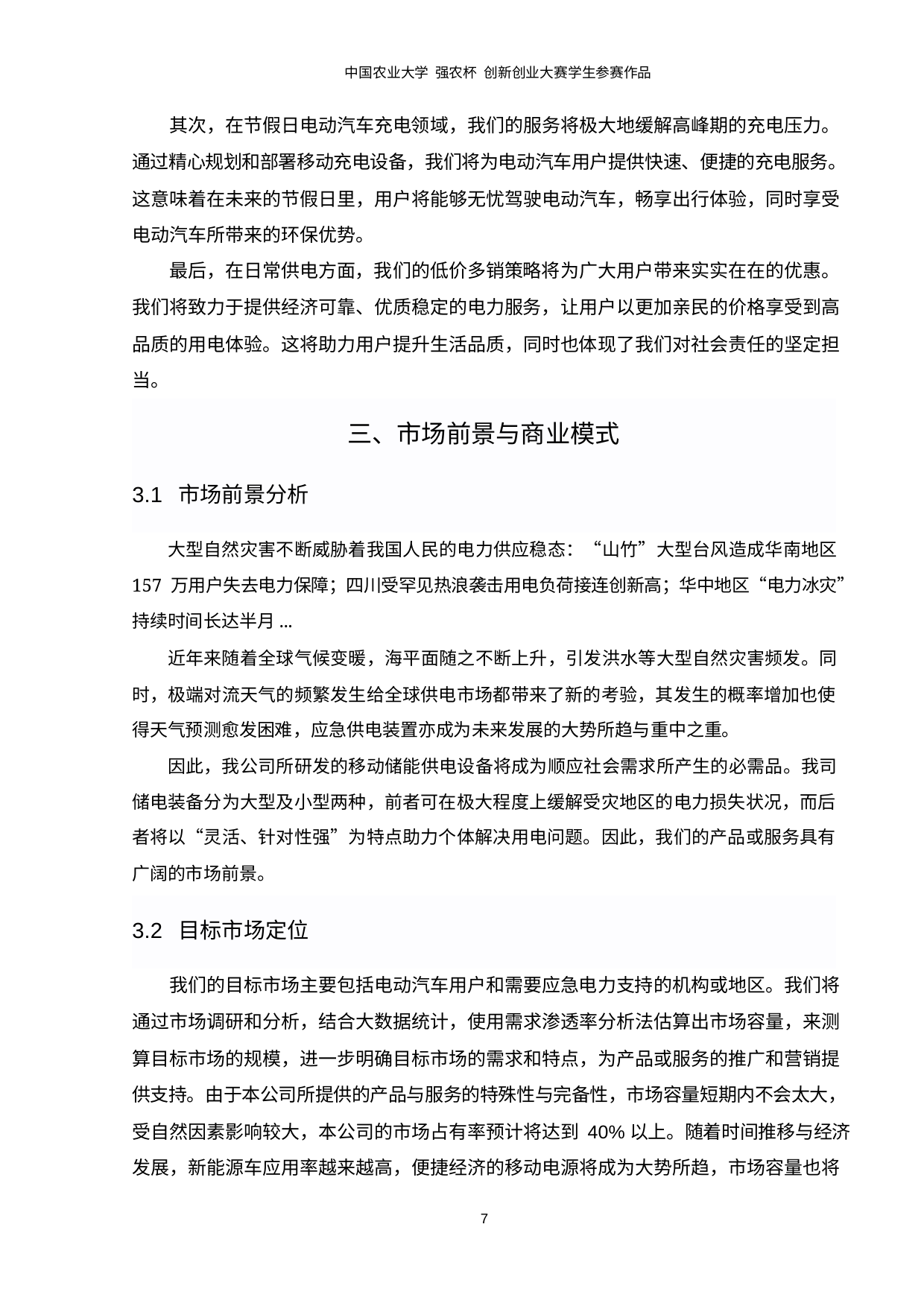

中国农业大学 强农杯 创新创业大赛学生参赛作品
其次，在节假日电动汽车充电领域，我们的服务将极大地缓解高峰期的充电压力。
通过精心规划和部署移动充电设备，我们将为电动汽车用户提供快速、便捷的充电服务。
这意味着在未来的节假日里，用户将能够无忧驾驶电动汽车，畅享出行体验，同时享受
电动汽车所带来的环保优势。
最后，在日常供电方面，我们的低价多销策略将为广大用户带来实实在在的优惠。
我们将致力于提供经济可靠、优质稳定的电力服务，让用户以更加亲民的价格享受到高
品质的用电体验。这将助力用户提升生活品质，同时也体现了我们对社会责任的坚定担
当。

三、市场前景与商业模式
3.1 市场前景分析
大型自然灾害不断威胁着我国人民的电力供应稳态：“山竹”大型台风造成华南地区
157 万用户失去电力保障；四川受罕见热浪袭击用电负荷接连创新高；华中地区“电力冰灾”
持续时间长达半月...
近年来随着全球气候变暖，海平面随之不断上升，引发洪水等大型自然灾害频发。同
时，极端对流天气的频繁发生给全球供电市场都带来了新的考验，其发生的概率增加也使
得天气预测愈发困难，应急供电装置亦成为未来发展的大势所趋与重中之重。
因此，我公司所研发的移动储能供电设备将成为顺应社会需求所产生的必需品。我司
储电装备分为大型及小型两种，前者可在极大程度上缓解受灾地区的电力损失状况，而后
者将以“灵活、针对性强”为特点助力个体解决用电问题。因此，我们的产品或服务具有
广阔的市场前景。

3.2 目标市场定位
我们的目标市场主要包括电动汽车用户和需要应急电力支持的机构或地区。我们将
通过市场调研和分析，结合大数据统计，使用需求渗透率分析法估算出市场容量，来测
算目标市场的规模，进一步明确目标市场的需求和特点，为产品或服务的推广和营销提
供支持。由于本公司所提供的产品与服务的特殊性与完备性，市场容量短期内不会太大，
受自然因素影响较大，本公司的市场占有率预计将达到 40%以上。随着时间推移与经济
发展，新能源车应用率越来越高，便捷经济的移动电源将成为大势所趋，市场容量也将
7